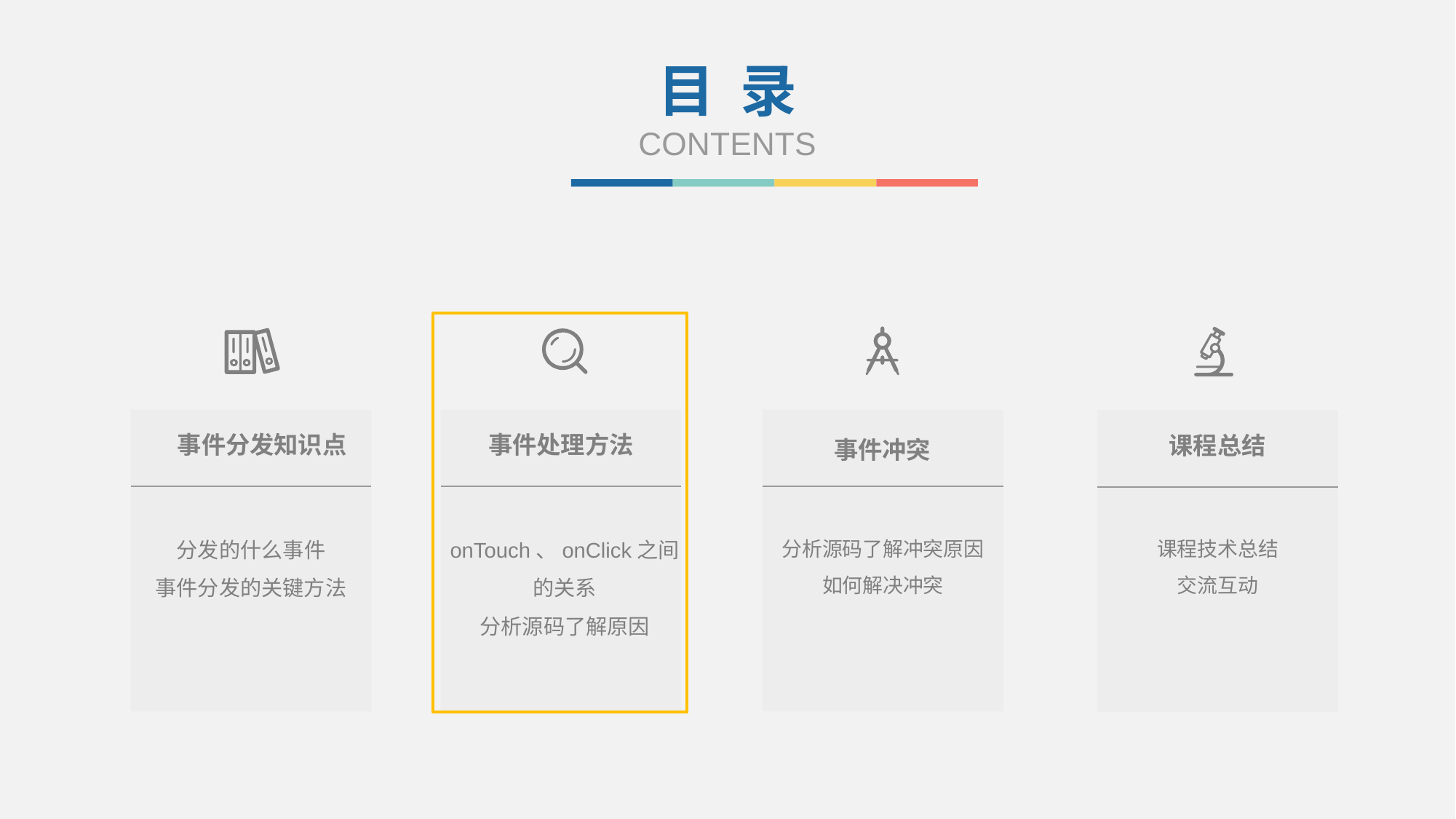

目  录
CONTENTS

事件分发知识点
事件处理方法
课程总结
事件冲突
onTouch、onClick之间的关系
分析源码了解原因
分析源码了解冲突原因
如何解决冲突
分发的什么事件
事件分发的关键方法

课程技术总结
交流互动